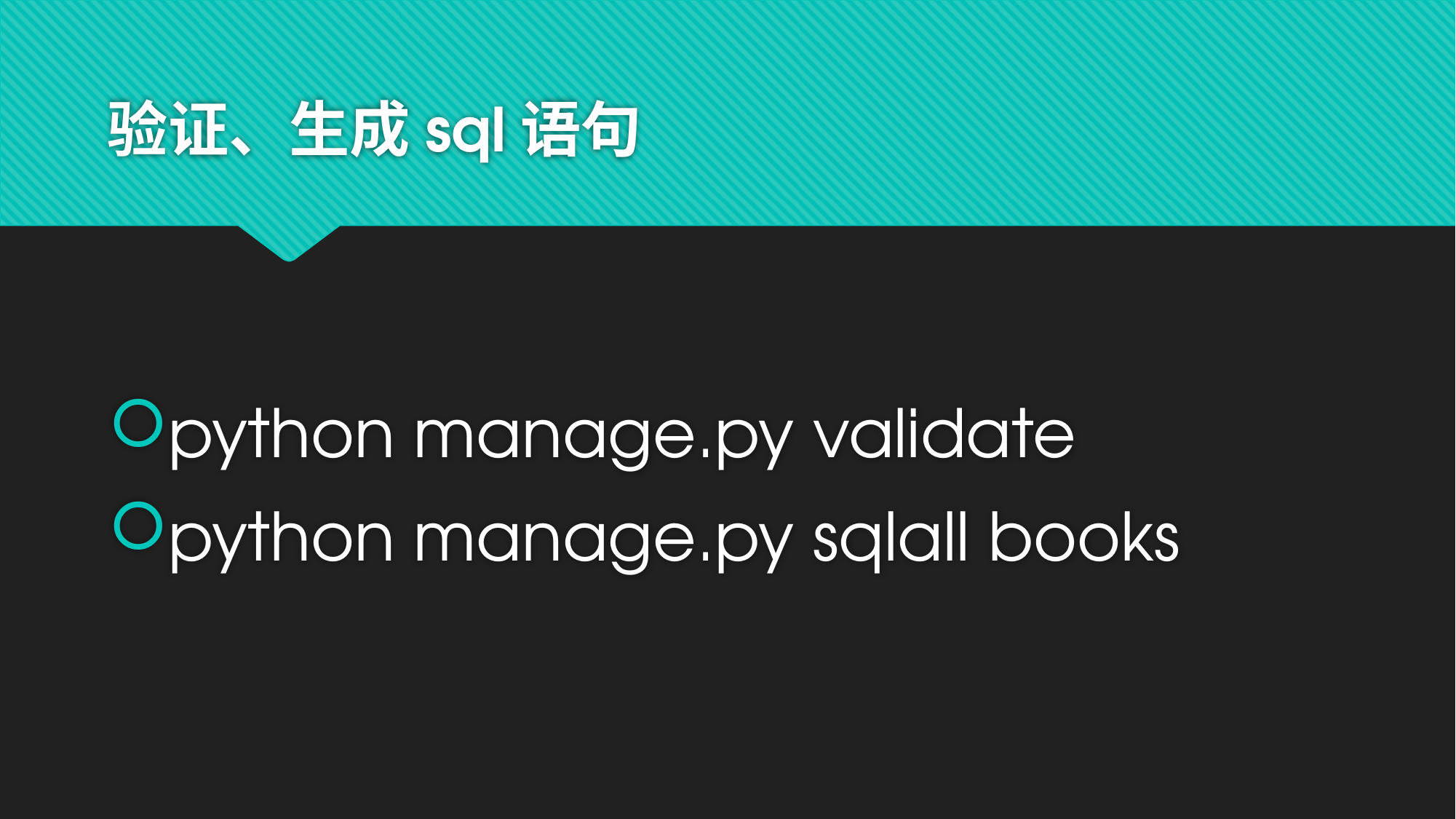

# 验证、生成sql语句
python manage.py validate
python manage.py sqlall books